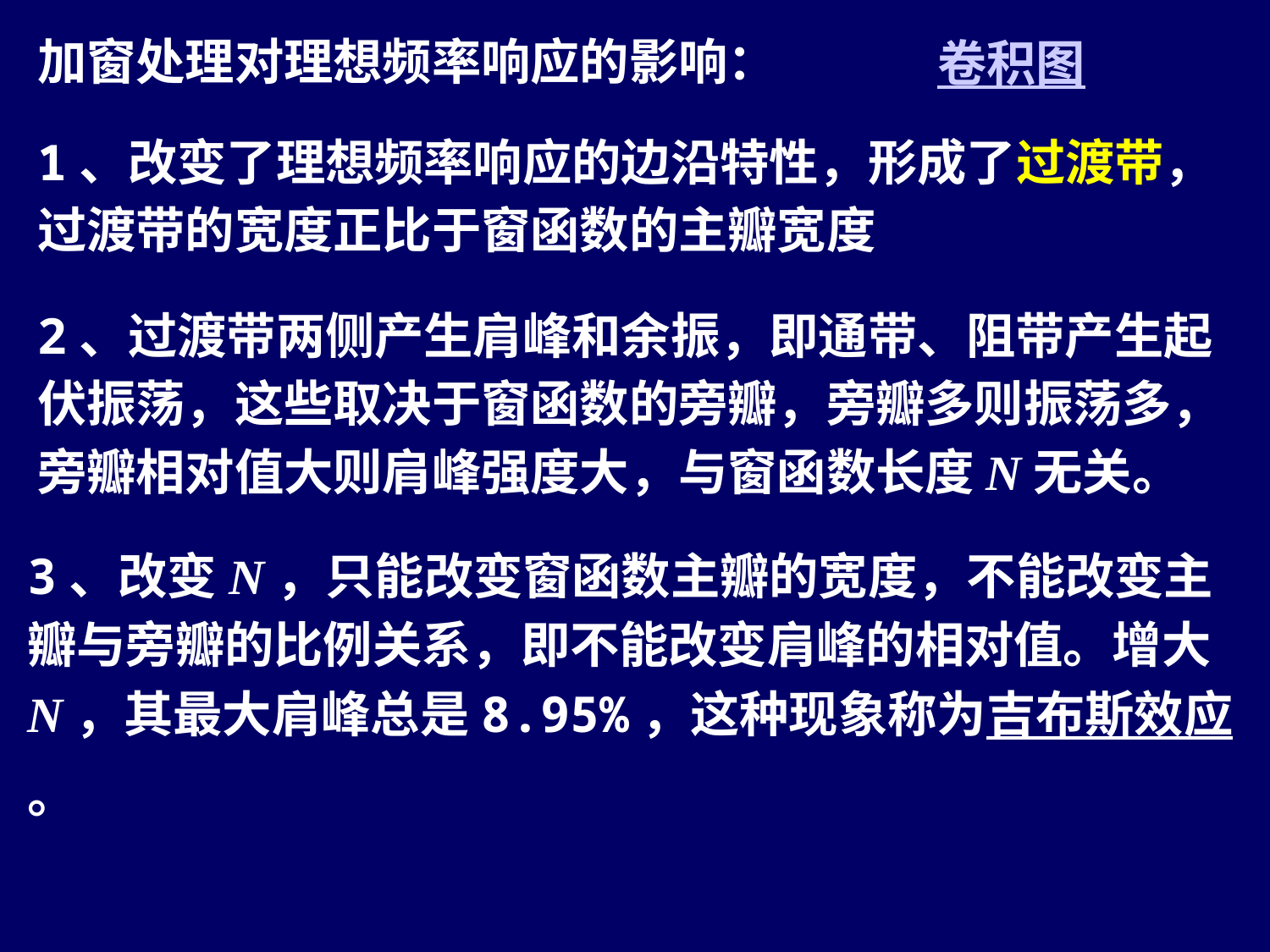

加窗处理对理想频率响应的影响：
卷积图
1、改变了理想频率响应的边沿特性，形成了过渡带，过渡带的宽度正比于窗函数的主瓣宽度
2、过渡带两侧产生肩峰和余振，即通带、阻带产生起伏振荡，这些取决于窗函数的旁瓣，旁瓣多则振荡多，旁瓣相对值大则肩峰强度大，与窗函数长度N无关。
3、改变N，只能改变窗函数主瓣的宽度，不能改变主瓣与旁瓣的比例关系，即不能改变肩峰的相对值。增大N，其最大肩峰总是8.95%，这种现象称为吉布斯效应。